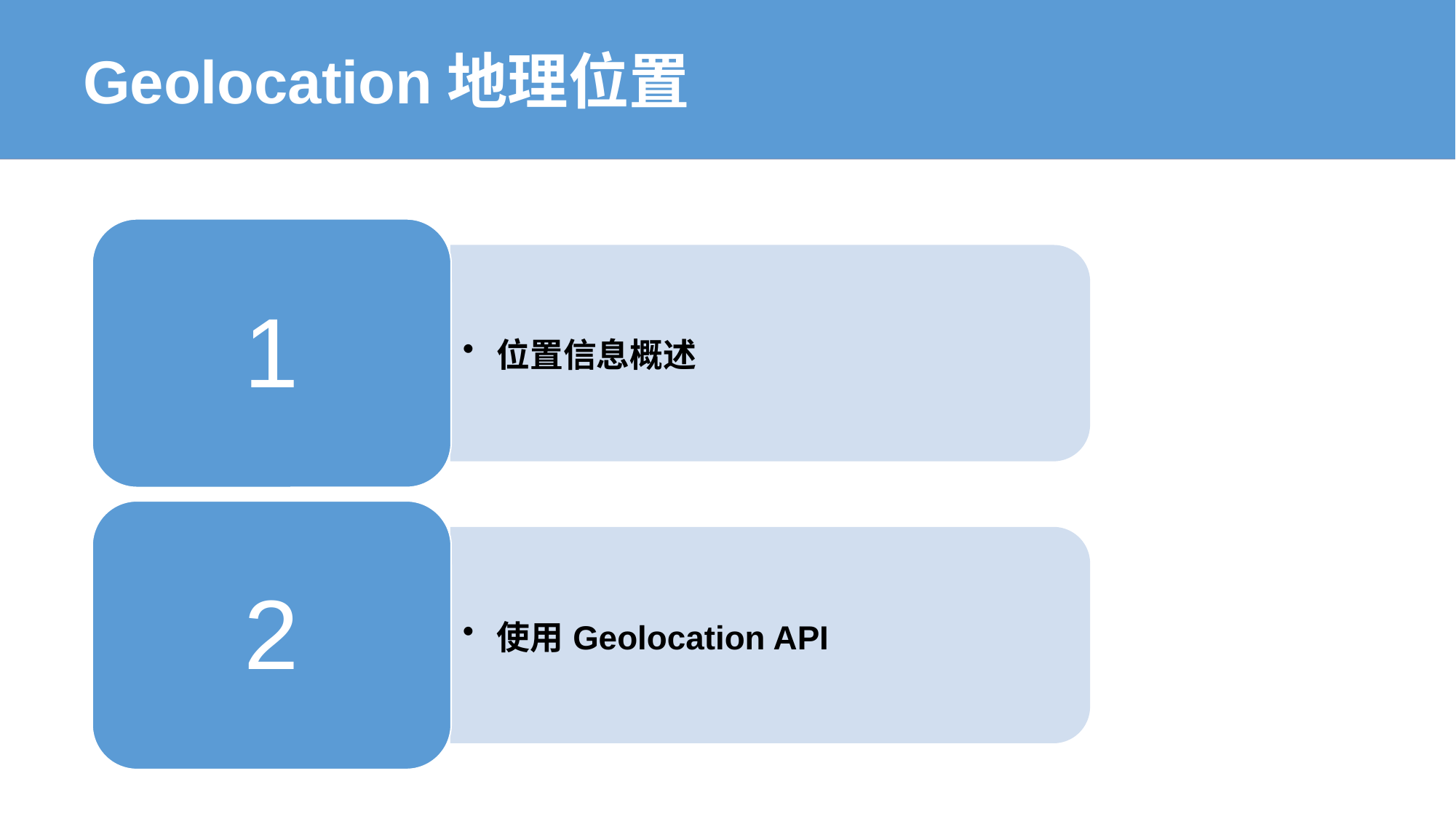

# Geolocation地理位置
1
位置信息概述
使用Geolocation API
2